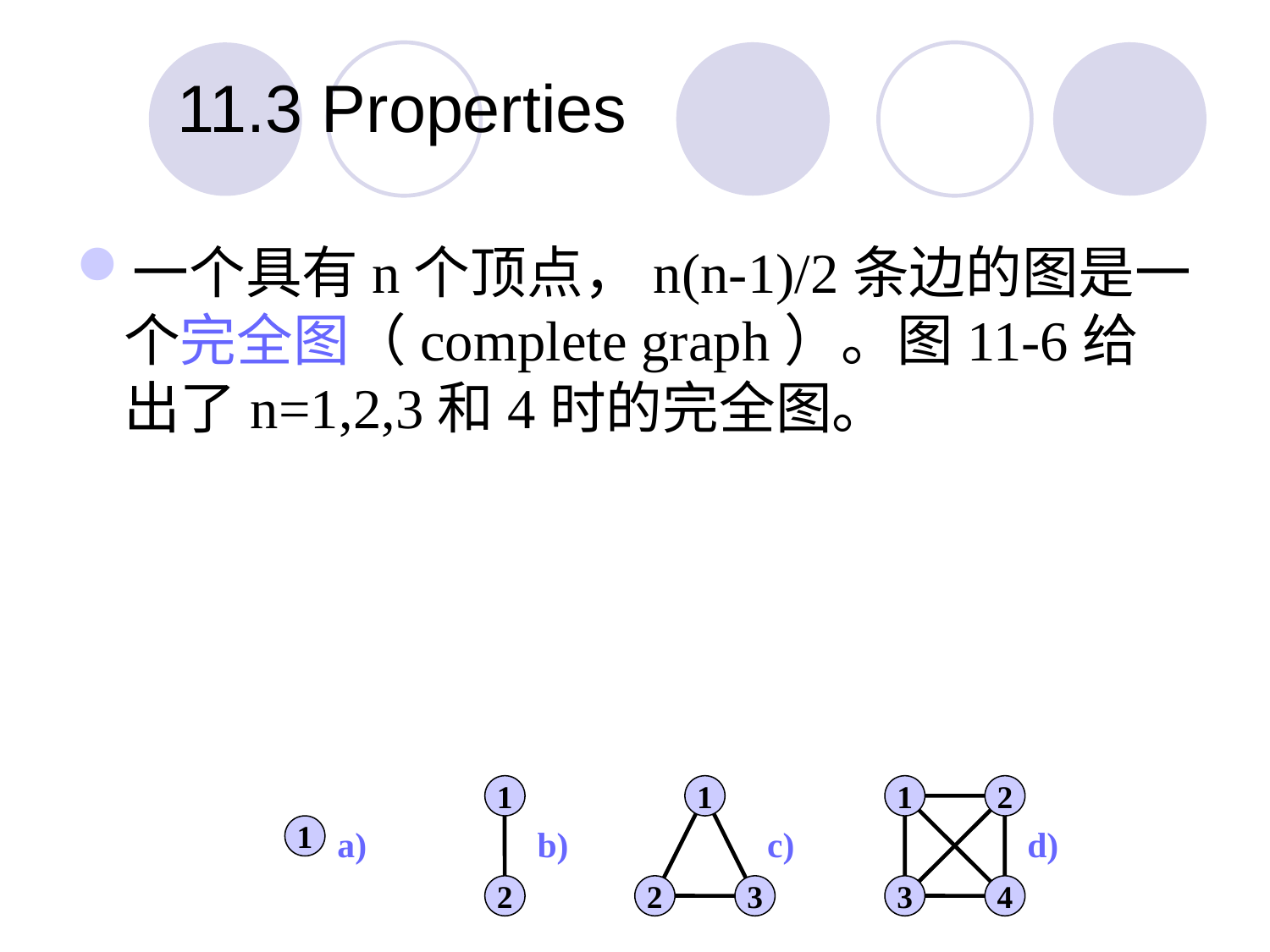

16
11.3 Properties

一个具有n个顶点，n(n-1)/2条边的图是一个完全图（complete graph）。图11-6给出了n=1,2,3和4时的完全图。

1
1
1
2

1
a)

b)
c)

d)
2
2
3
3
4